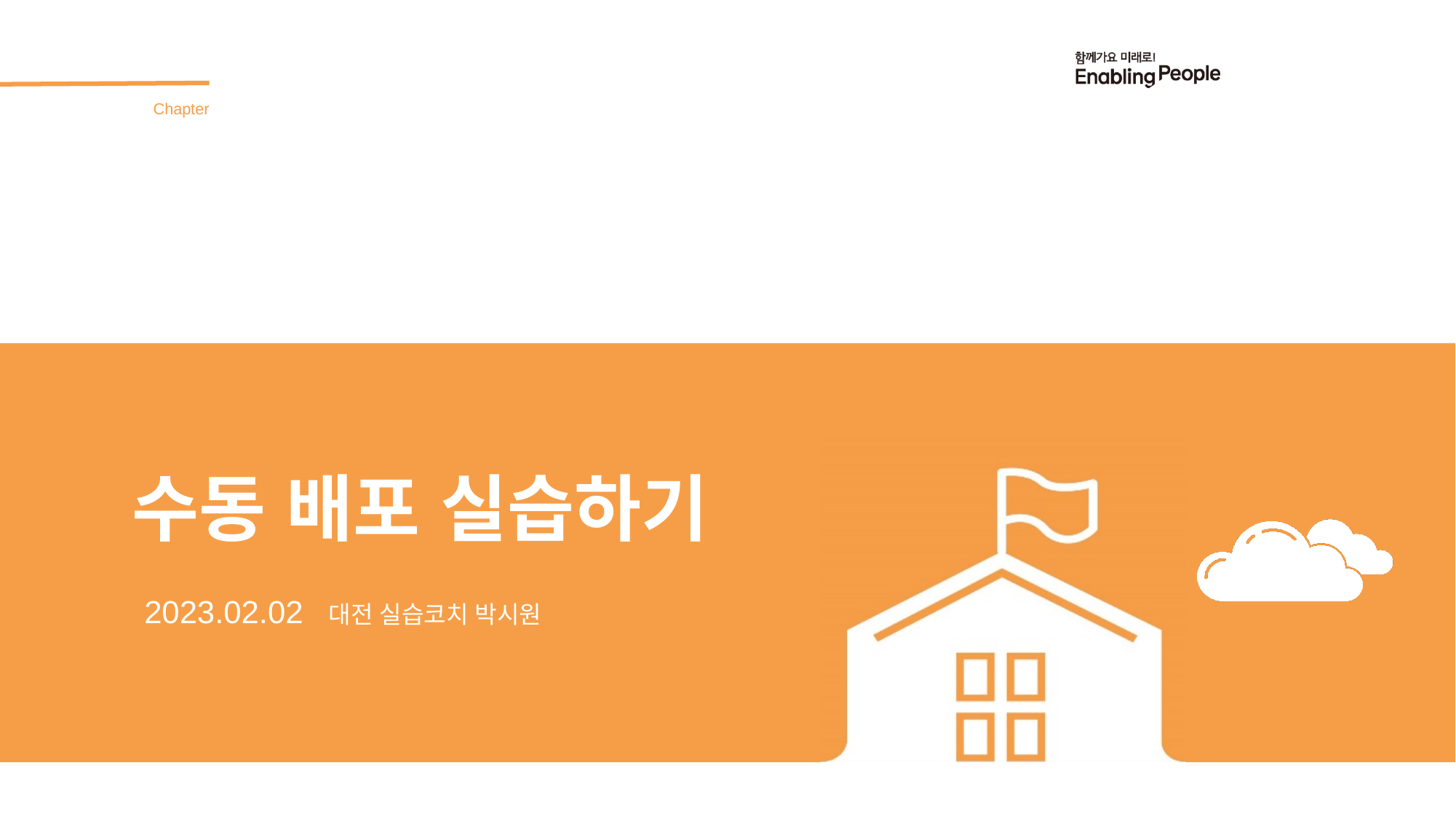

수동 배포 실습하기
2023.02.02  대전 실습코치 박시원